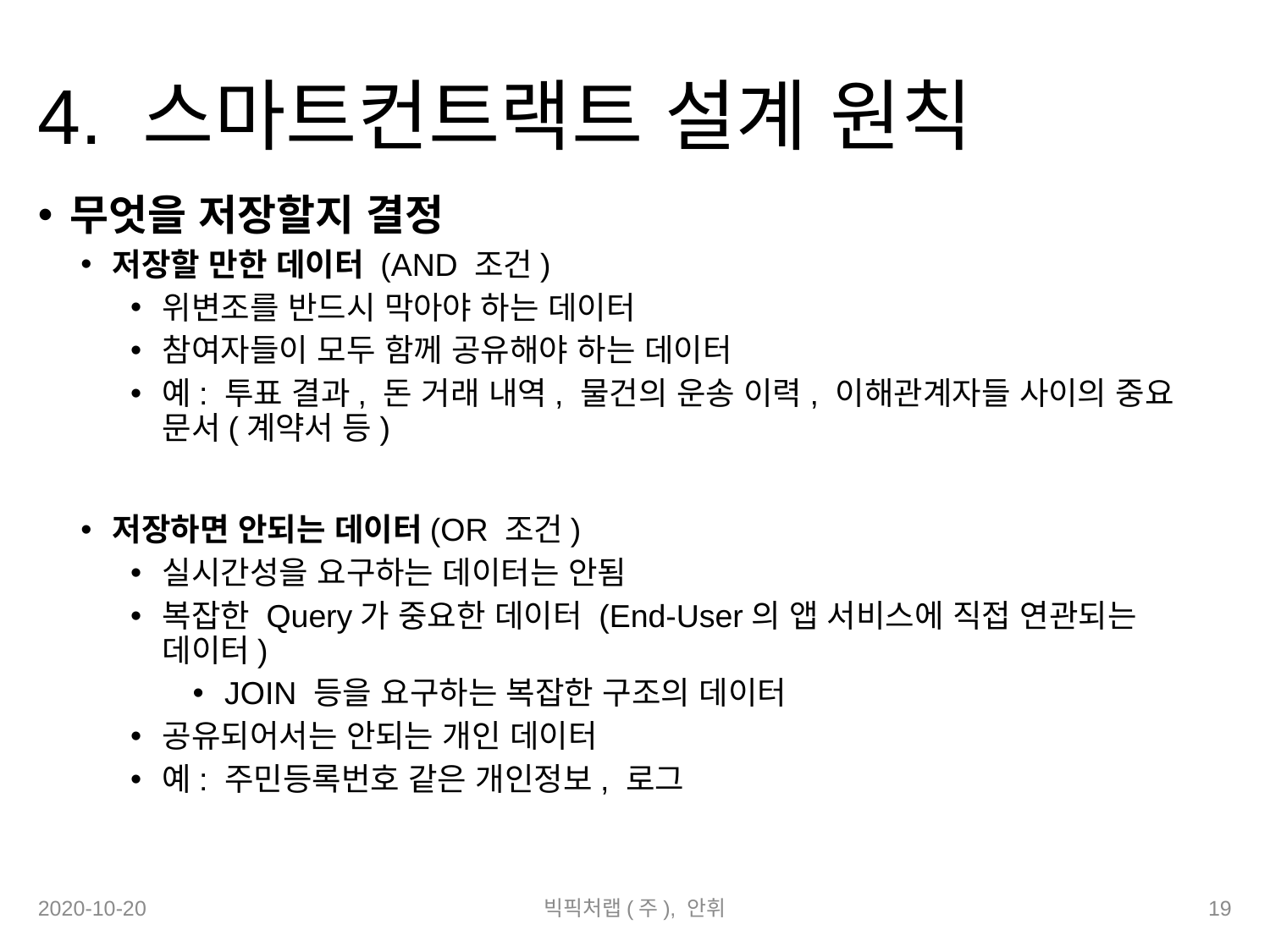

# 4. 스마트컨트랙트 설계 원칙
무엇을 저장할지 결정
저장할 만한 데이터 (AND 조건)
위변조를 반드시 막아야 하는 데이터
참여자들이 모두 함께 공유해야 하는 데이터
예: 투표 결과, 돈 거래 내역, 물건의 운송 이력, 이해관계자들 사이의 중요 문서(계약서 등)

저장하면 안되는 데이터(OR 조건)
실시간성을 요구하는 데이터는 안됨
복잡한 Query가 중요한 데이터 (End-User의 앱 서비스에 직접 연관되는 데이터)
JOIN 등을 요구하는 복잡한 구조의 데이터
공유되어서는 안되는 개인 데이터
예: 주민등록번호 같은 개인정보, 로그
19
2020-10-20
빅픽처랩(주), 안휘